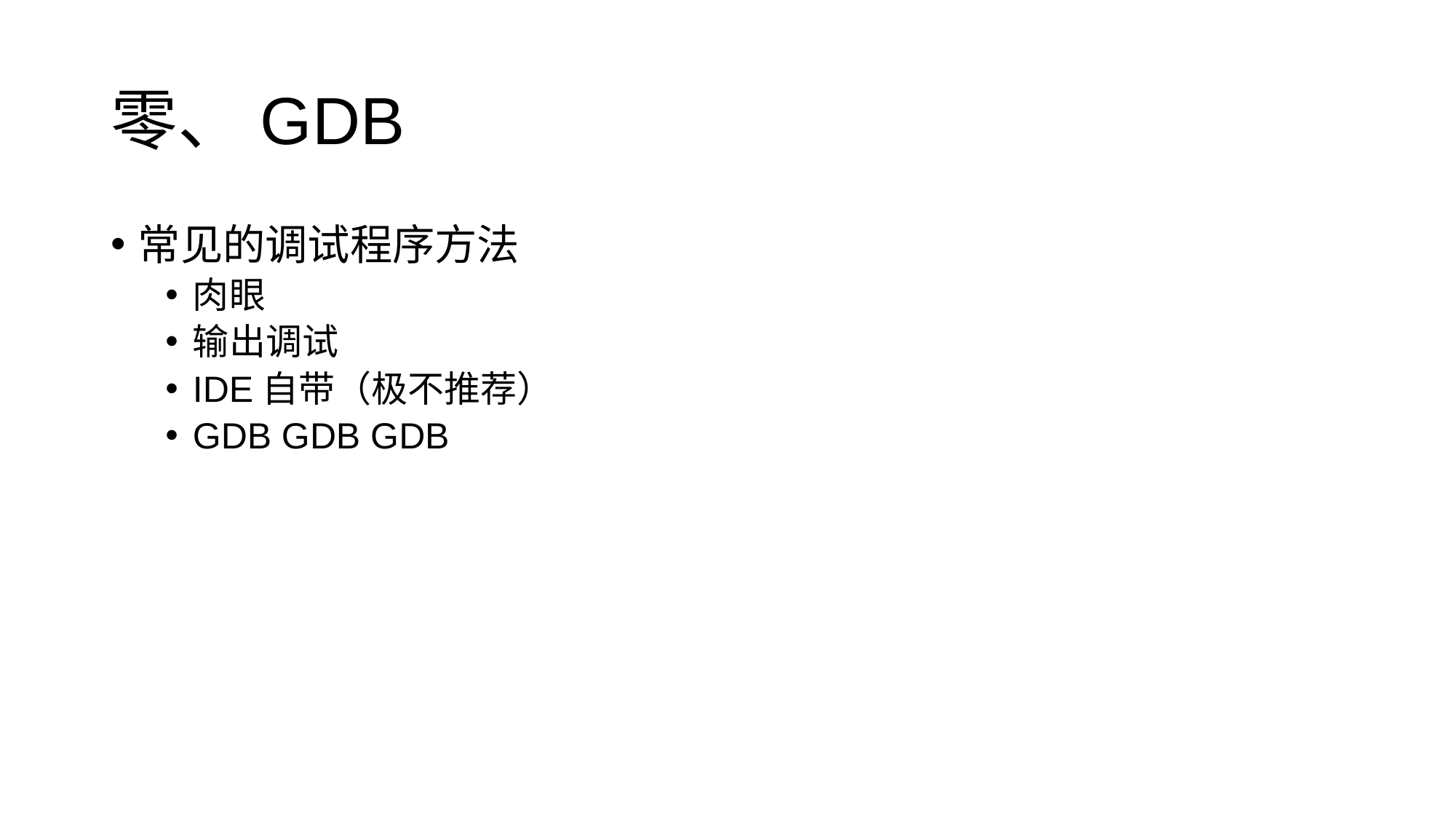

# 零、GDB
常见的调试程序方法
肉眼
输出调试
IDE自带（极不推荐）
GDB GDB GDB